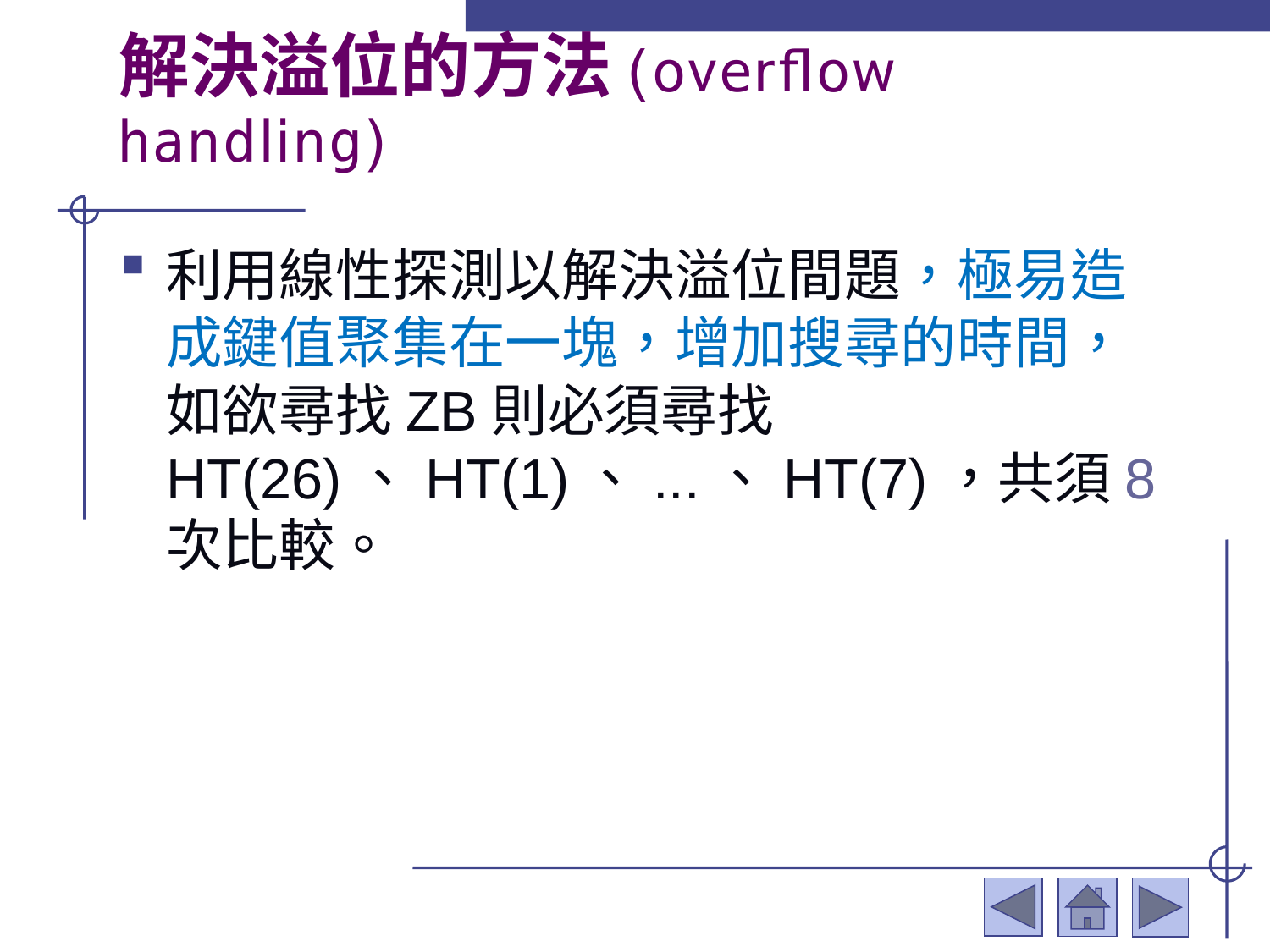

# 解決溢位的方法(overflow handling)
利用線性探測以解決溢位間題，極易造成鍵值聚集在一塊，增加搜尋的時間，如欲尋找ZB則必須尋找HT(26)、HT(1)、...、HT(7)，共須8次比較。